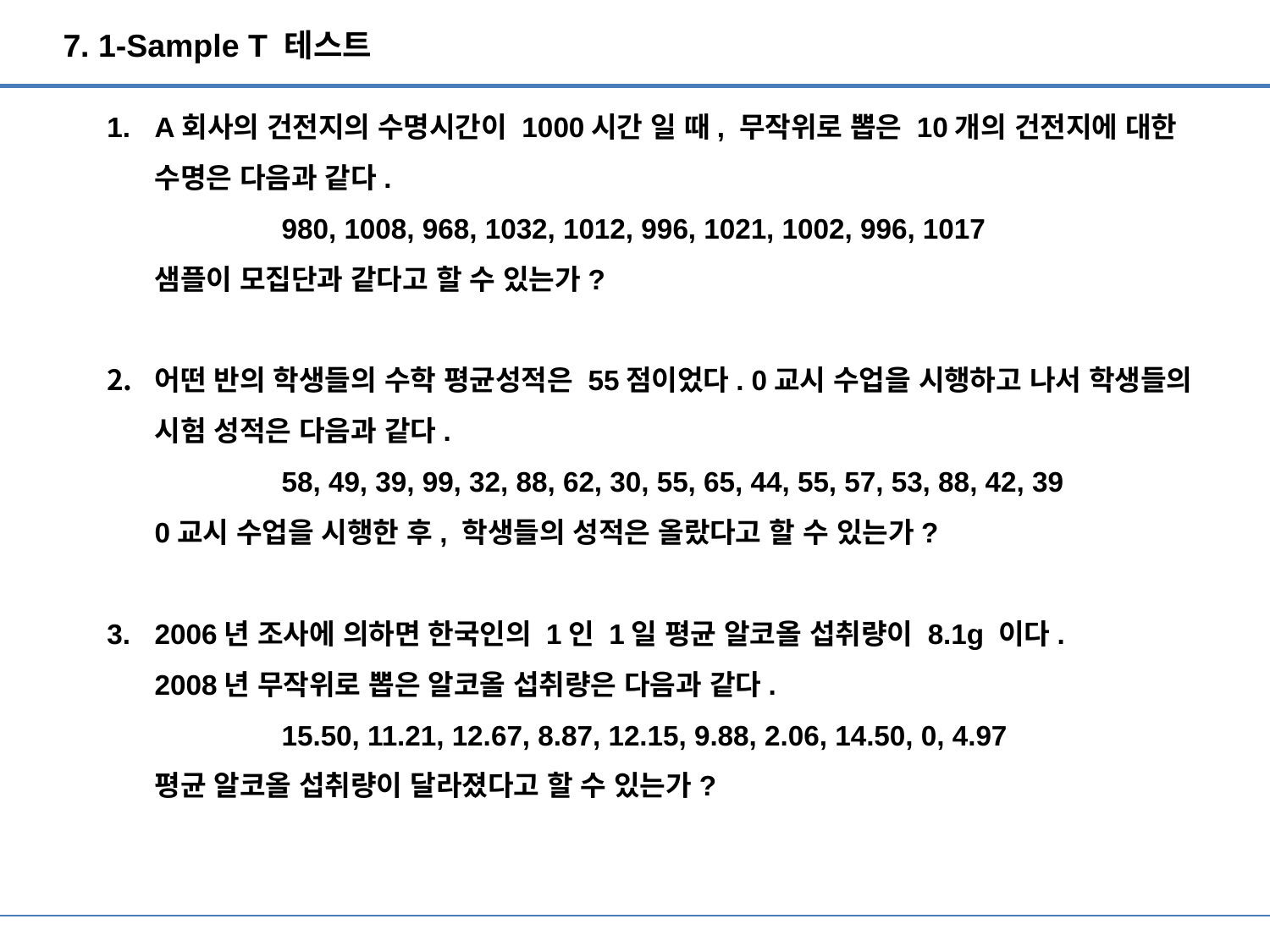

7. 1-Sample T 테스트
A회사의 건전지의 수명시간이 1000시간 일 때, 무작위로 뽑은 10개의 건전지에 대한
수명은 다음과 같다.
	980, 1008, 968, 1032, 1012, 996, 1021, 1002, 996, 1017
샘플이 모집단과 같다고 할 수 있는가?

어떤 반의 학생들의 수학 평균성적은 55점이었다. 0교시 수업을 시행하고 나서 학생들의
시험 성적은 다음과 같다.
	58, 49, 39, 99, 32, 88, 62, 30, 55, 65, 44, 55, 57, 53, 88, 42, 39
0교시 수업을 시행한 후, 학생들의 성적은 올랐다고 할 수 있는가?

2006년 조사에 의하면 한국인의 1인 1일 평균 알코올 섭취량이 8.1g 이다.
2008년 무작위로 뽑은 알코올 섭취량은 다음과 같다.
	15.50, 11.21, 12.67, 8.87, 12.15, 9.88, 2.06, 14.50, 0, 4.97
평균 알코올 섭취량이 달라졌다고 할 수 있는가?